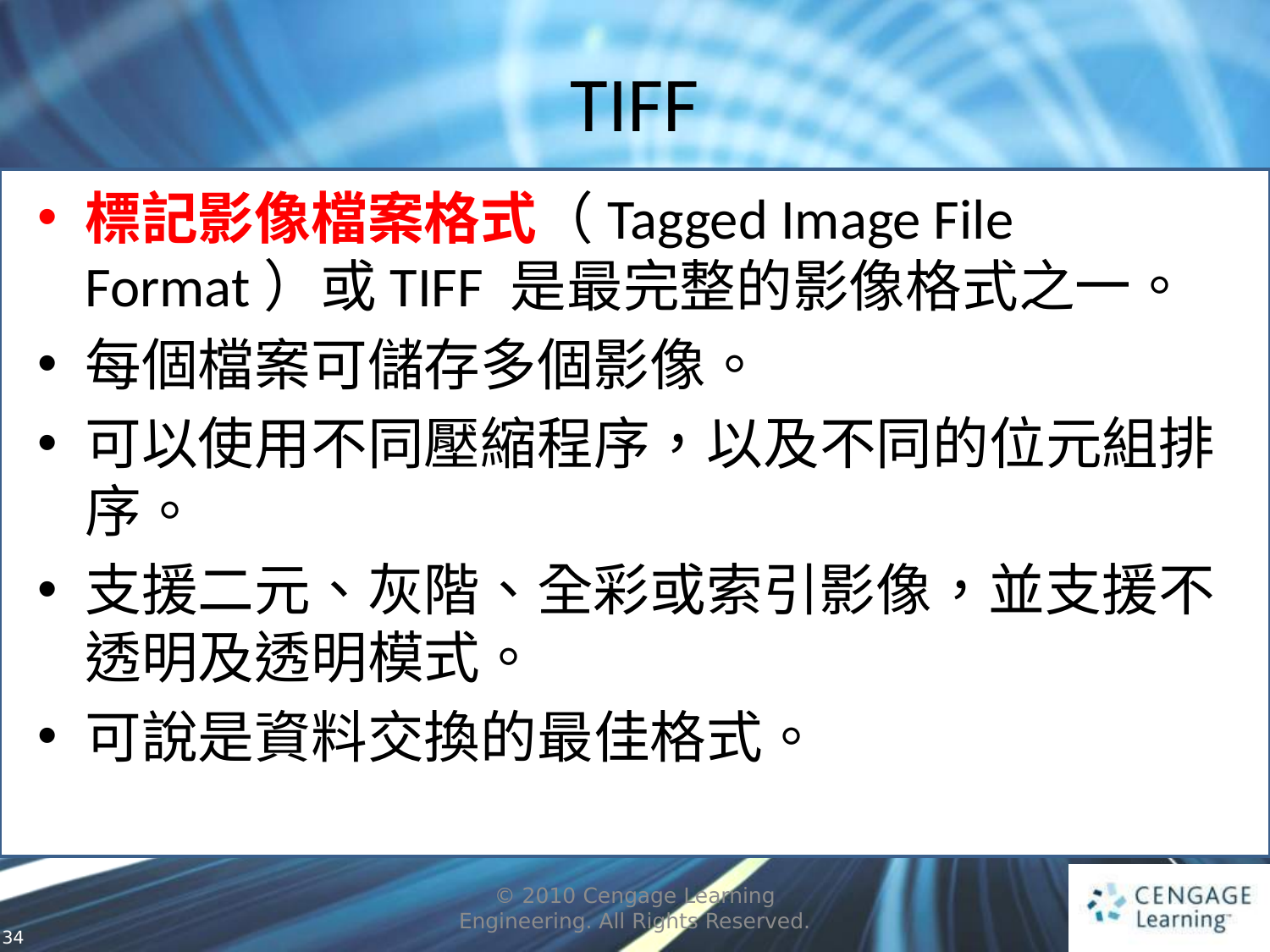

# TIFF
標記影像檔案格式（Tagged Image File Format）或TIFF 是最完整的影像格式之一。
每個檔案可儲存多個影像。
可以使用不同壓縮程序，以及不同的位元組排序。
支援二元、灰階、全彩或索引影像，並支援不透明及透明模式。
可說是資料交換的最佳格式。
© 2010 Cengage Learning Engineering. All Rights Reserved.